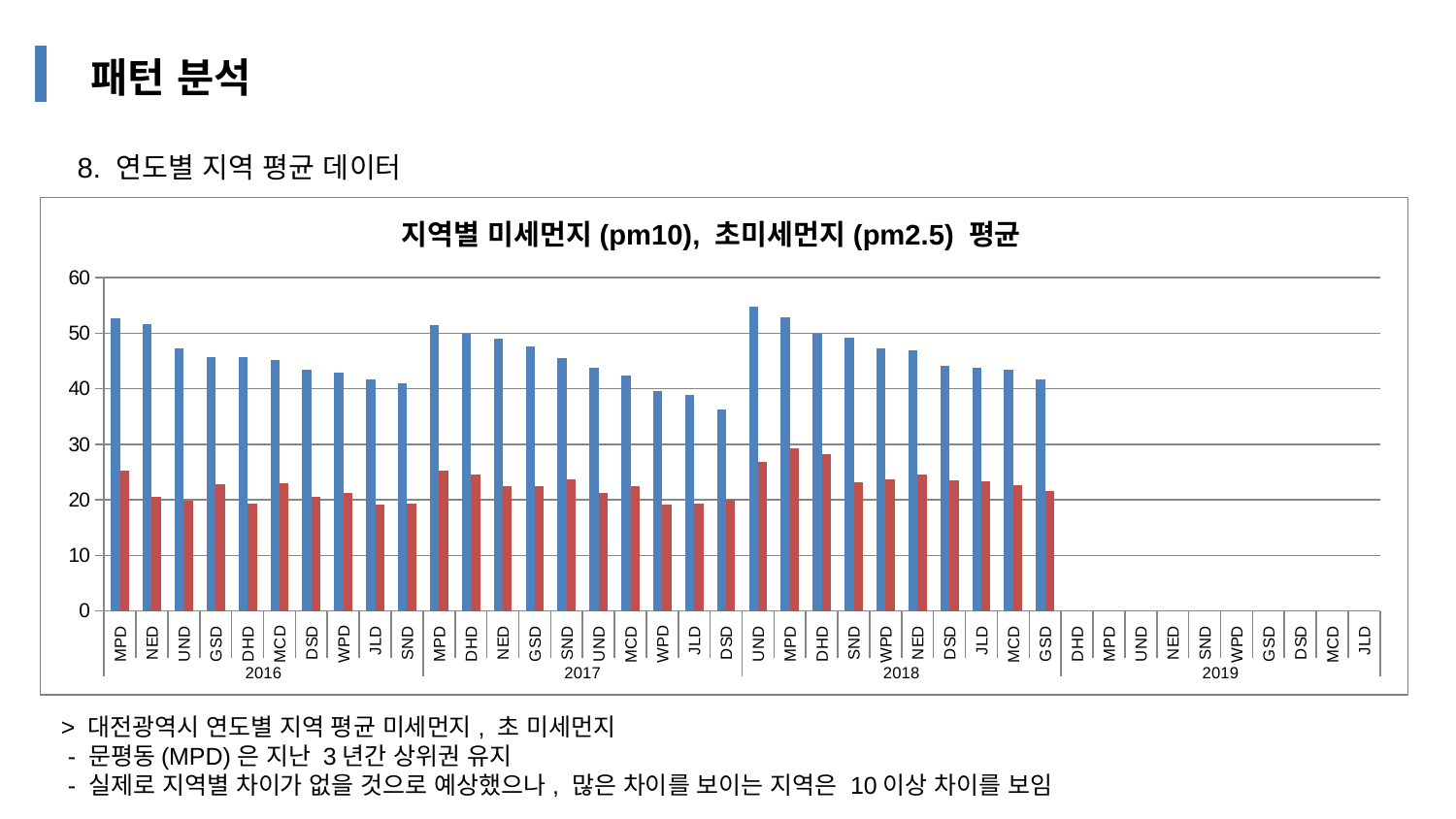

# 패턴 분석
8. 연도별 지역 평균 데이터

지역별 미세먼지(pm10), 초미세먼지(pm2.5) 평균

[unsupported chart]

 > 대전광역시 연도별 지역 평균 미세먼지, 초 미세먼지
  - 문평동(MPD)은 지난 3년간 상위권 유지
  - 실제로 지역별 차이가 없을 것으로 예상했으나, 많은 차이를 보이는 지역은 10이상 차이를 보임